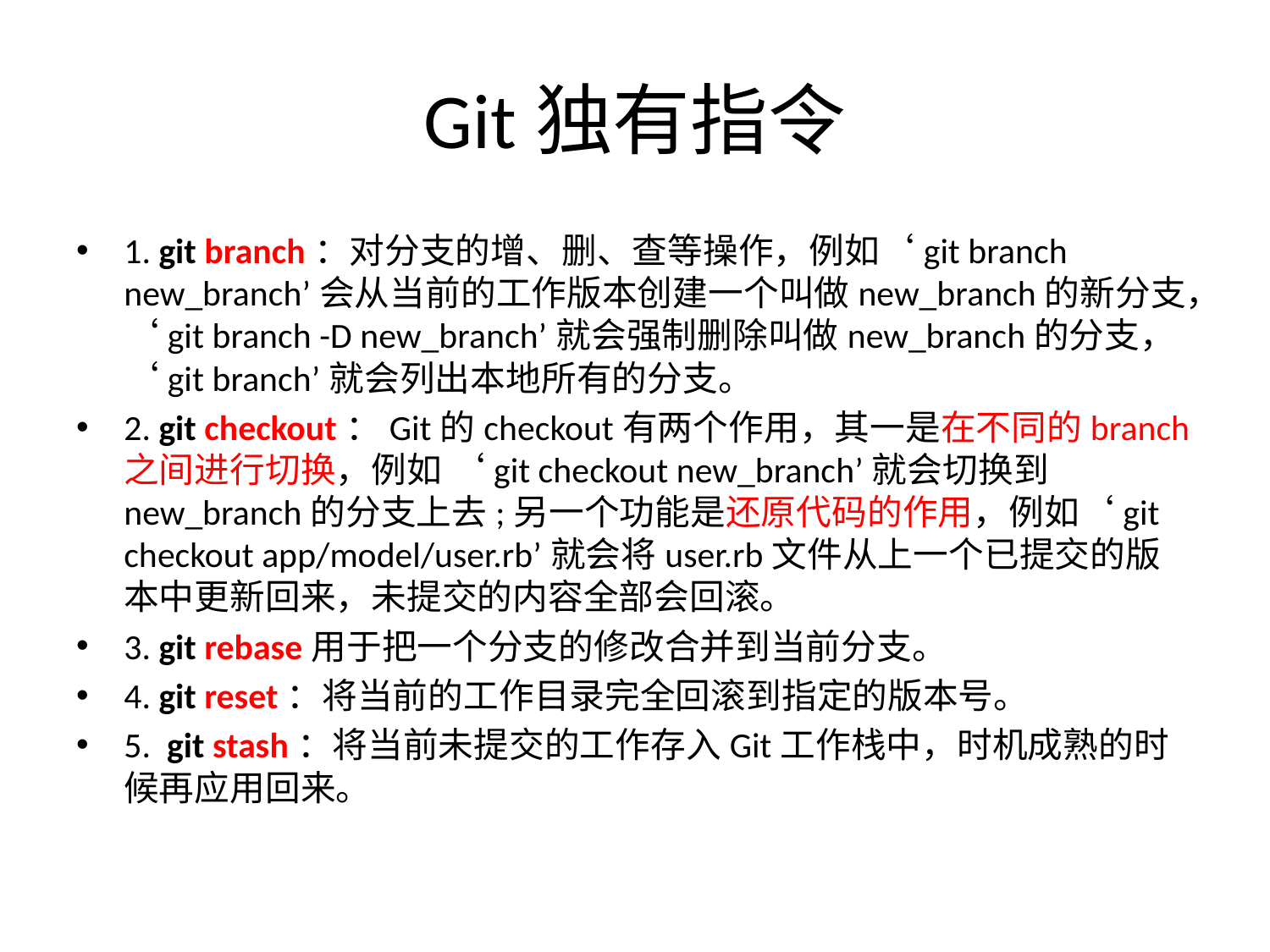

# Git独有指令
1. git branch：对分支的增、删、查等操作，例如‘git branch new_branch’会从当前的工作版本创建一个叫做new_branch的新分支，‘git branch -D new_branch’就会强制删除叫做new_branch的分支，‘git branch’就会列出本地所有的分支。
2. git checkout：Git的checkout有两个作用，其一是在不同的branch之间进行切换，例如 ‘git checkout new_branch’就会切换到new_branch的分支上去;另一个功能是还原代码的作用，例如‘git checkout app/model/user.rb’就会将user.rb文件从上一个已提交的版本中更新回来，未提交的内容全部会回滚。
3. git rebase用于把一个分支的修改合并到当前分支。
4. git reset：将当前的工作目录完全回滚到指定的版本号。
5.  git stash：将当前未提交的工作存入Git工作栈中，时机成熟的时候再应用回来。